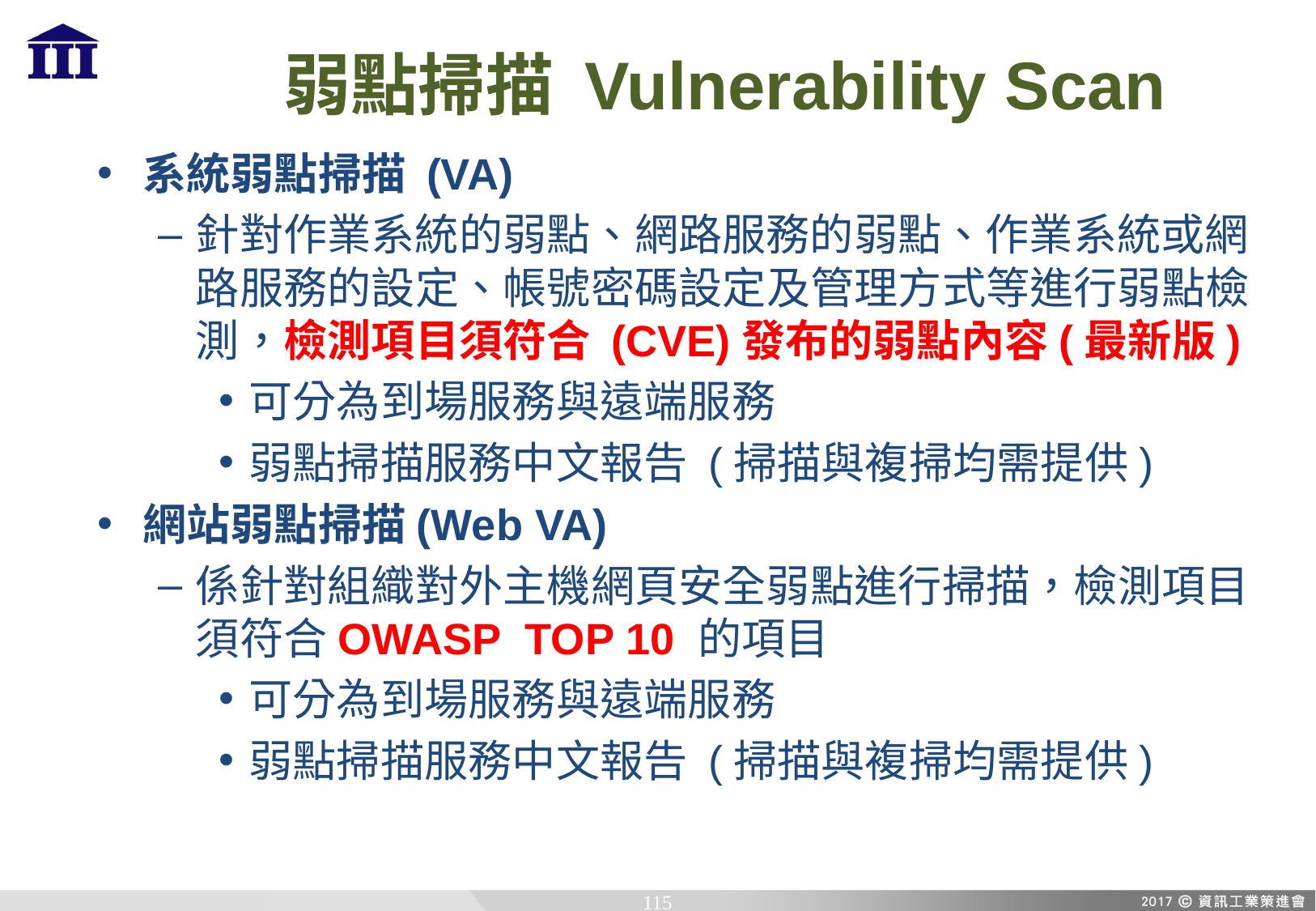

# 弱點掃描 Vulnerability Scan
系統弱點掃描 (VA)
針對作業系統的弱點、網路服務的弱點、作業系統或網路服務的設定、帳號密碼設定及管理方式等進行弱點檢測，檢測項目須符合 (CVE)發布的弱點內容(最新版)
可分為到場服務與遠端服務
弱點掃描服務中文報告 (掃描與複掃均需提供)
網站弱點掃描(Web VA)
係針對組織對外主機網頁安全弱點進行掃描，檢測項目須符合OWASP  TOP 10 的項目
可分為到場服務與遠端服務
弱點掃描服務中文報告 (掃描與複掃均需提供)
115